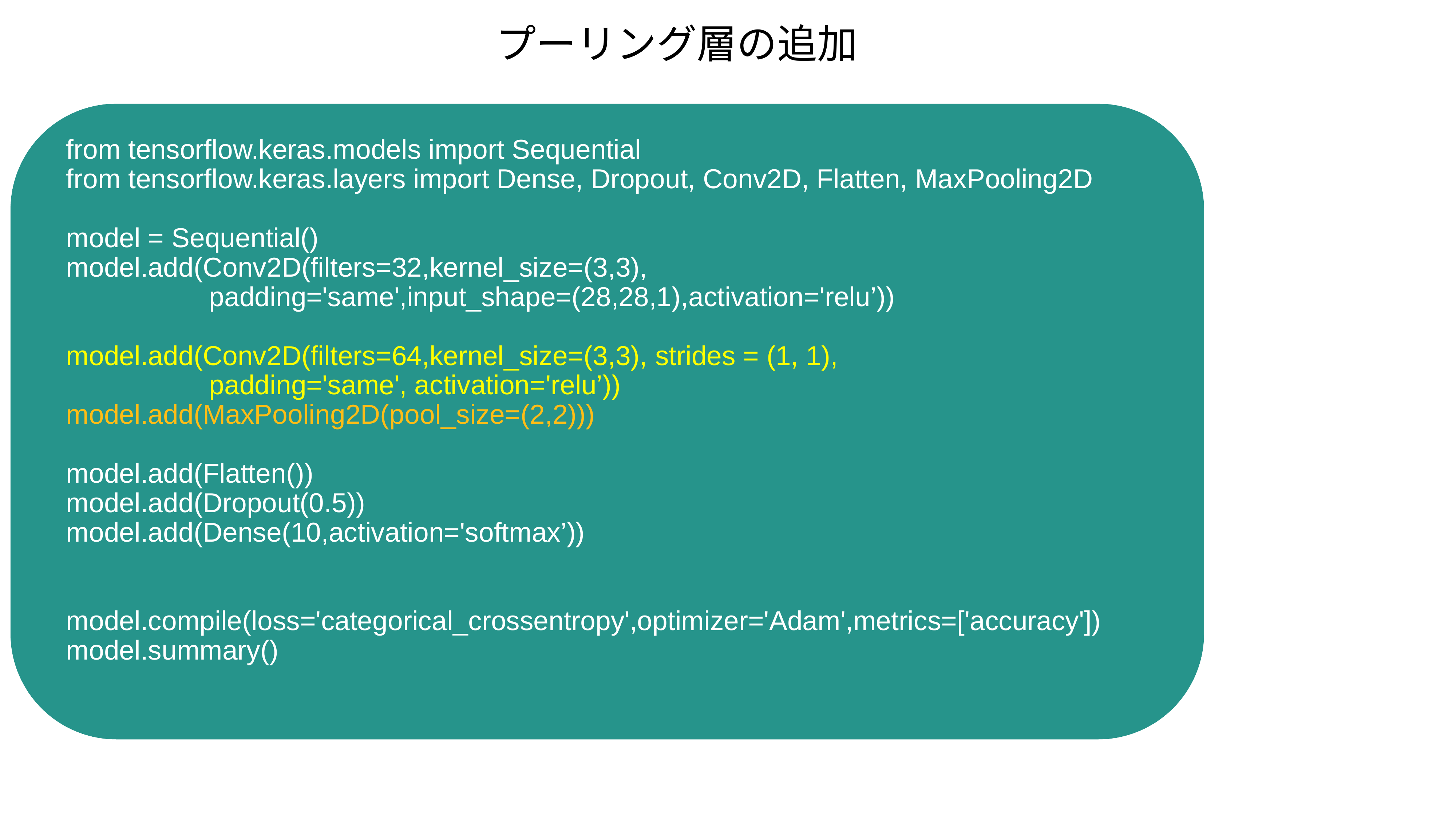

プーリング層の追加

from tensorflow.keras.models import Sequential
from tensorflow.keras.layers import Dense, Dropout, Conv2D, Flatten, MaxPooling2D

model = Sequential()
model.add(Conv2D(filters=32,kernel_size=(3,3),
　　　　　padding='same',input_shape=(28,28,1),activation='relu’))

model.add(Conv2D(filters=64,kernel_size=(3,3), strides = (1, 1),
　　　　　padding='same', activation='relu’))
model.add(MaxPooling2D(pool_size=(2,2)))

model.add(Flatten())
model.add(Dropout(0.5))
model.add(Dense(10,activation='softmax’))

model.compile(loss='categorical_crossentropy',optimizer='Adam',metrics=['accuracy'])
model.summary()